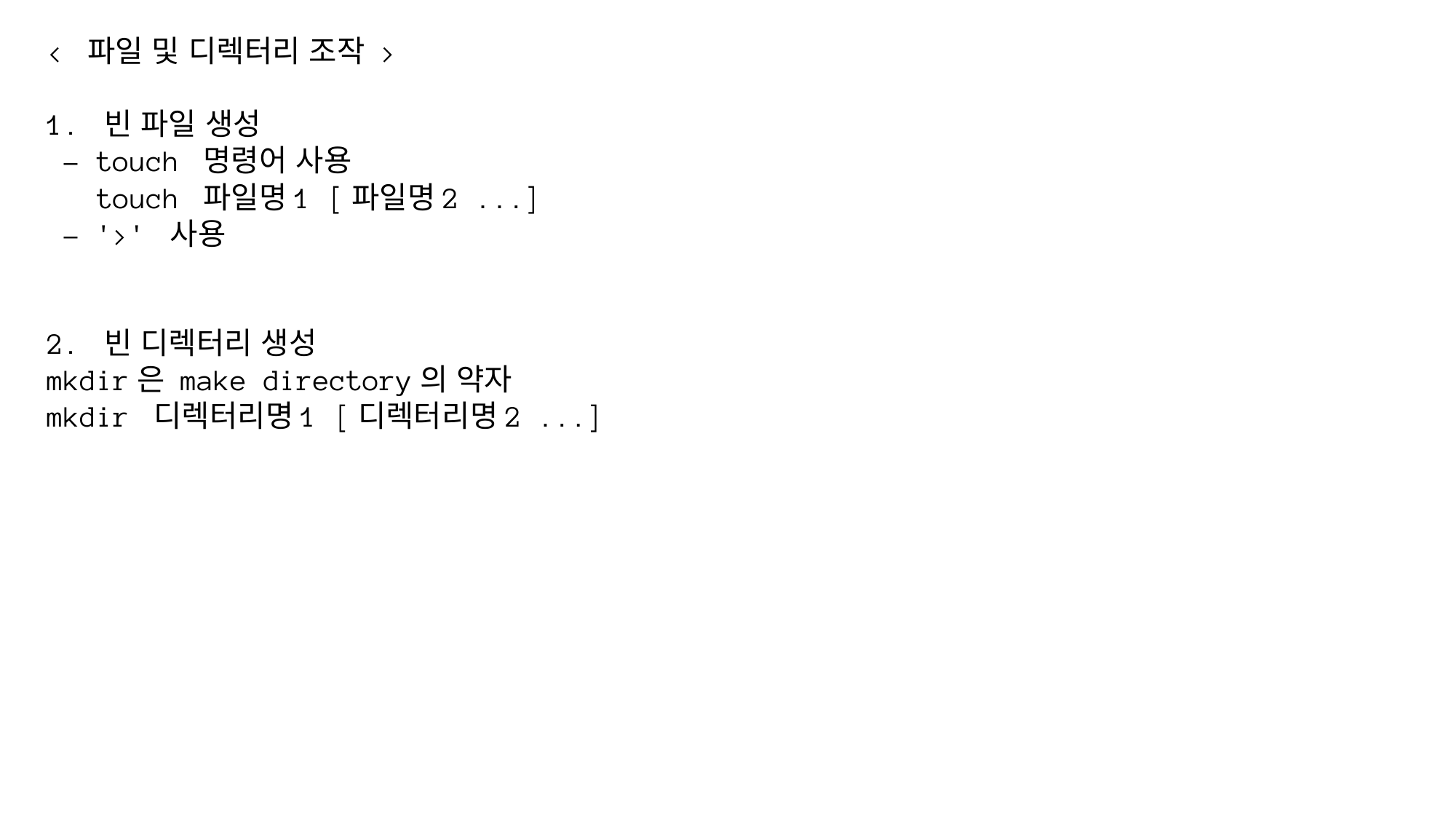

< 파일 및 디렉터리 조작 >

1. 빈 파일 생성
 - touch 명령어 사용
   touch 파일명1 [파일명2 ...]
 - '>' 사용

2. 빈 디렉터리 생성
mkdir은 make directory의 약자
mkdir 디렉터리명1 [디렉터리명2 ...]